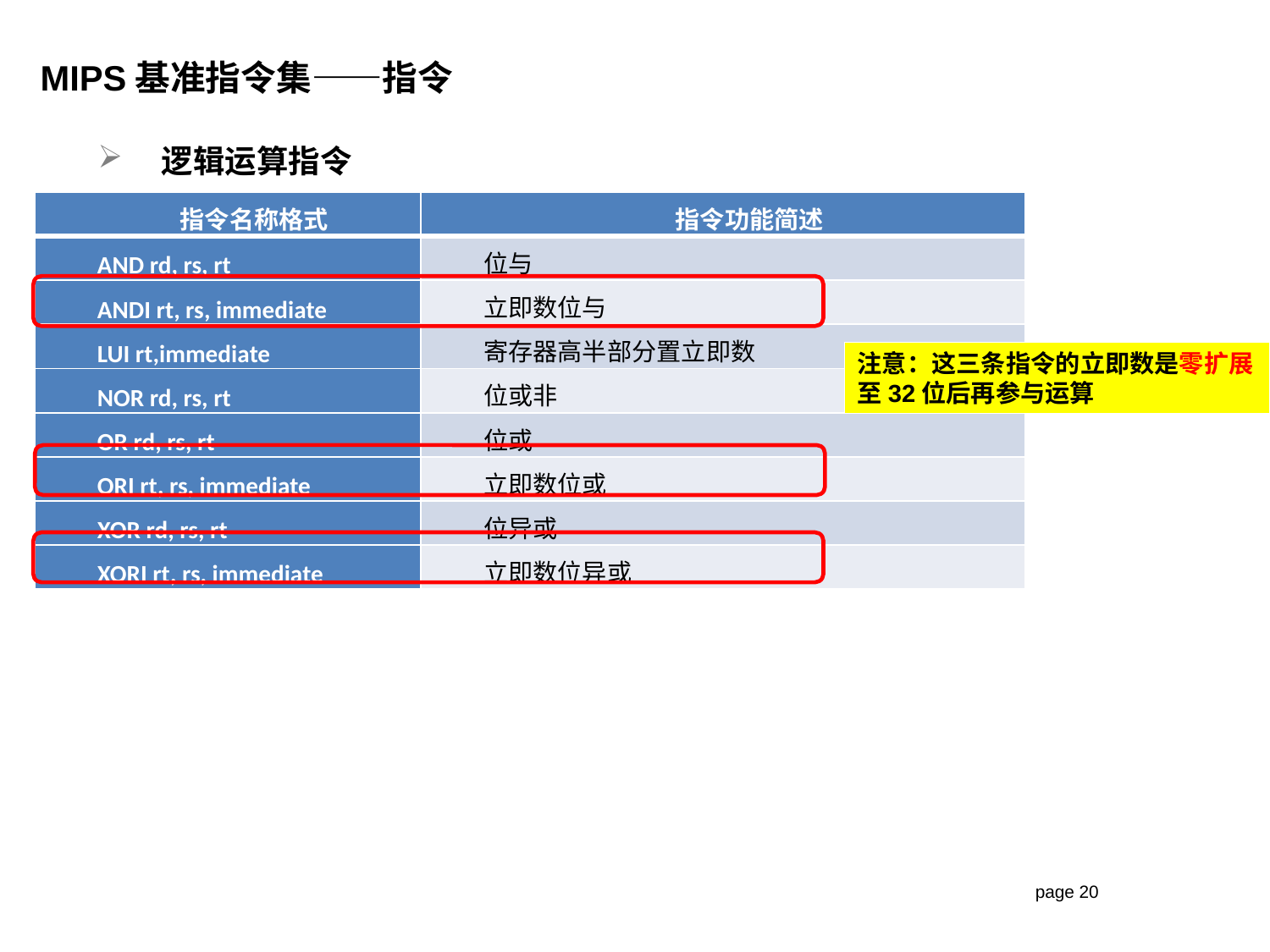

MIPS基准指令集——指令
逻辑运算指令
| 指令名称格式 | 指令功能简述 |
| --- | --- |
| AND rd, rs, rt | 位与 |
| ANDI rt, rs, immediate | 立即数位与 |
| LUI rt,immediate | 寄存器高半部分置立即数 |
| NOR rd, rs, rt | 位或非 |
| OR rd, rs, rt | 位或 |
| ORI rt, rs, immediate | 立即数位或 |
| XOR rd, rs, rt | 位异或 |
| XORI rt, rs, immediate | 立即数位异或 |

注意：这三条指令的立即数是零扩展至32位后再参与运算

page 20